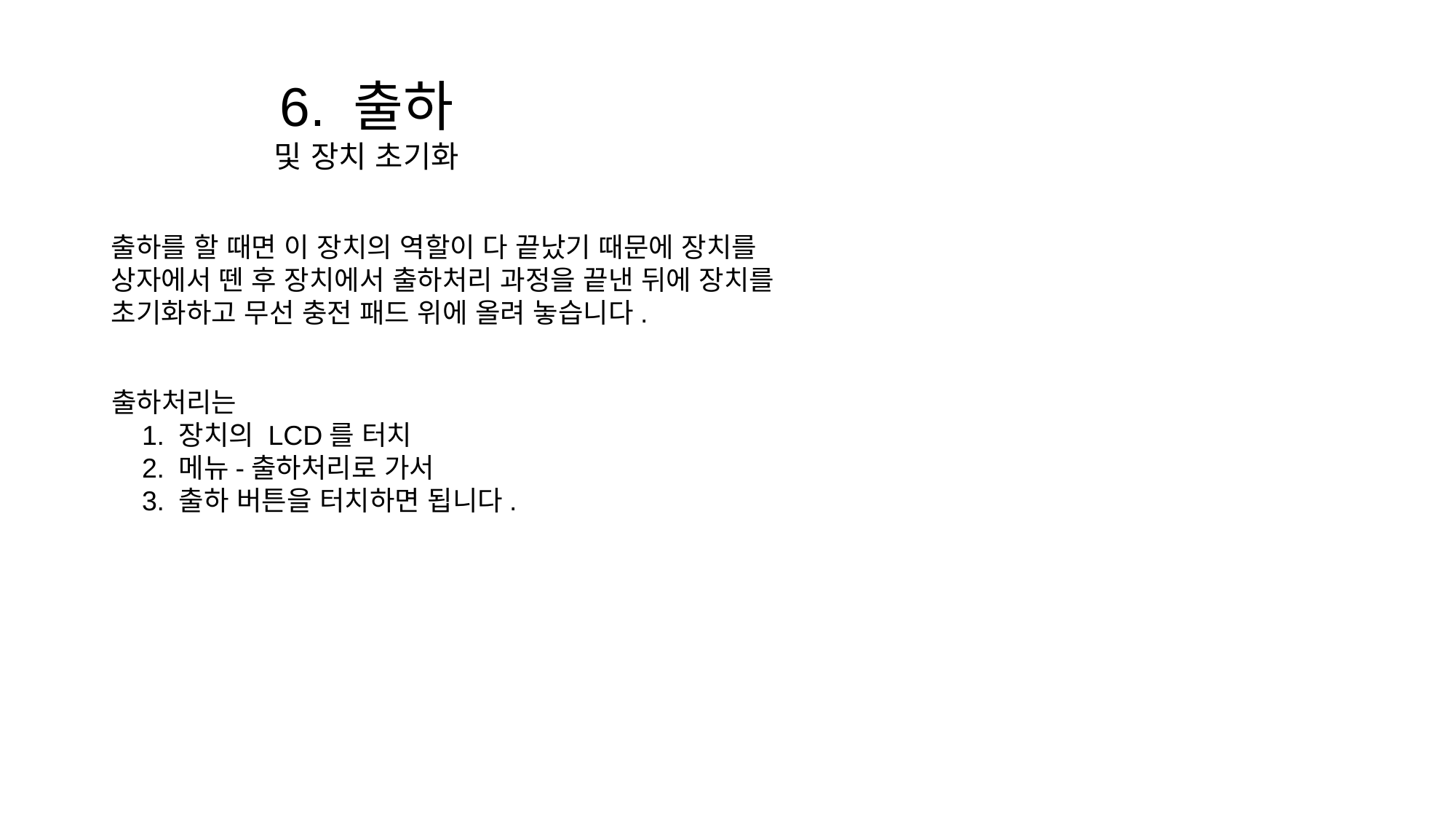

# 6. 출하
및 장치 초기화
출하를 할 때면 이 장치의 역할이 다 끝났기 때문에 장치를 상자에서 뗀 후 장치에서 출하처리 과정을 끝낸 뒤에 장치를 초기화하고 무선 충전 패드 위에 올려 놓습니다.
출하처리는
    1. 장치의 LCD를 터치
    2. 메뉴-출하처리로 가서
    3. 출하 버튼을 터치하면 됩니다.